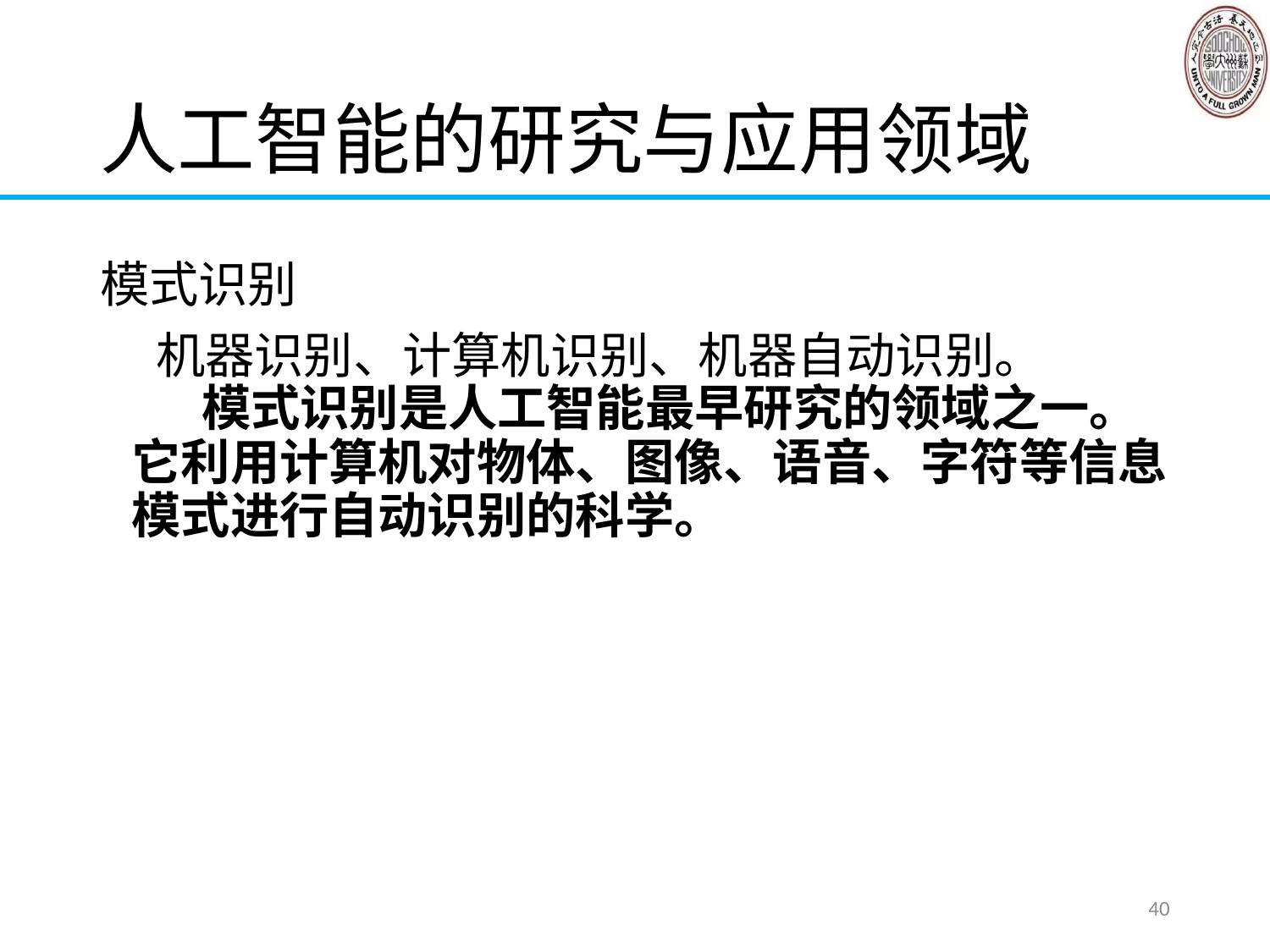

# 人工智能的研究与应用领域
模式识别
    机器识别、计算机识别、机器自动识别。
        模式识别是人工智能最早研究的领域之一。它利用计算机对物体、图像、语音、字符等信息模式进行自动识别的科学。

40